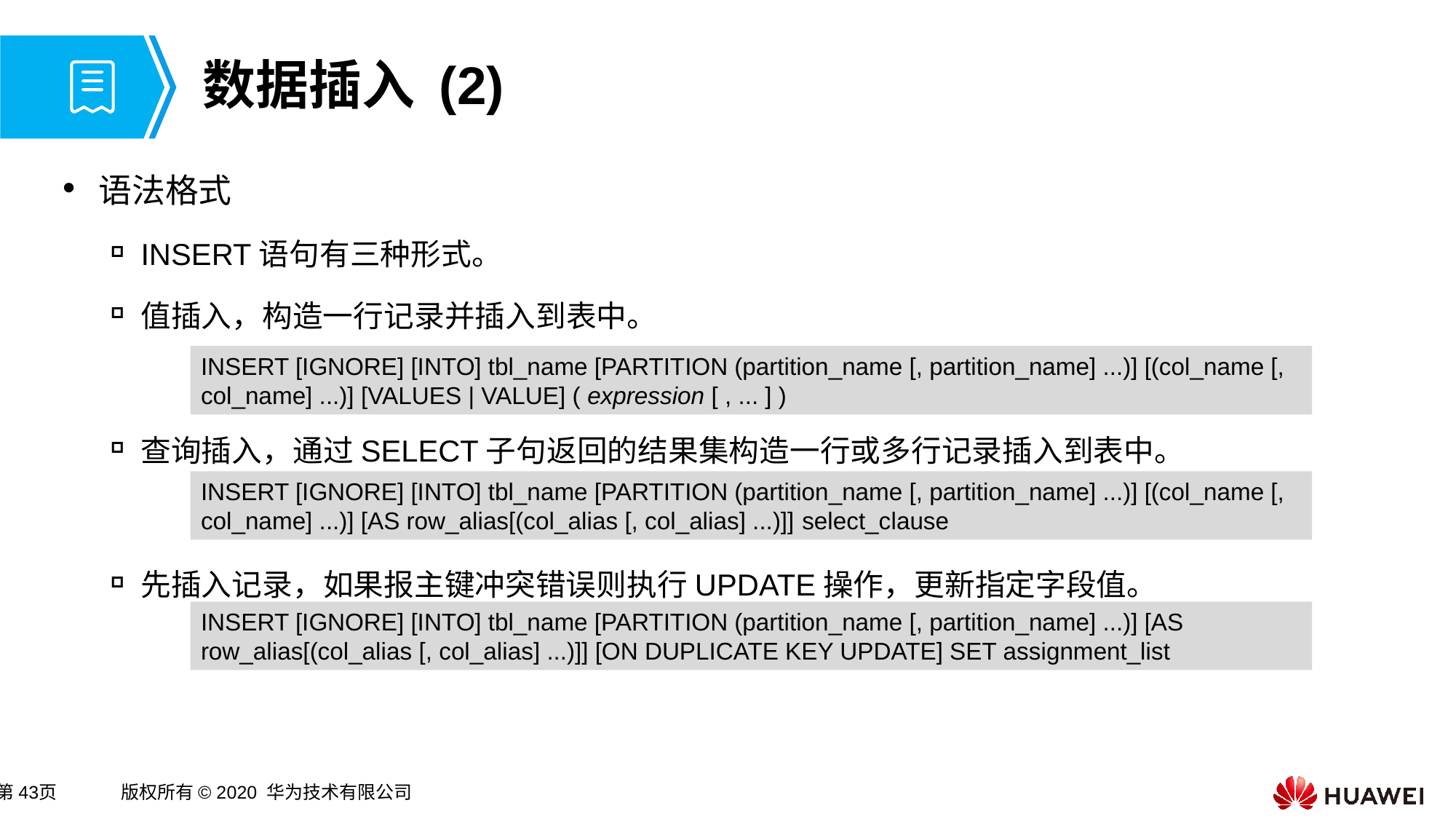

# 数据插入 (2)
语法格式
INSERT语句有三种形式。
值插入，构造一行记录并插入到表中。

查询插入，通过SELECT子句返回的结果集构造一行或多行记录插入到表中。

先插入记录，如果报主键冲突错误则执行UPDATE操作，更新指定字段值。

INSERT [IGNORE] [INTO] tbl_name [PARTITION (partition_name [, partition_name] ...)] [(col_name [, col_name] ...)] [VALUES | VALUE] ( expression [ , ... ] )
INSERT [IGNORE] [INTO] tbl_name [PARTITION (partition_name [, partition_name] ...)] [(col_name [, col_name] ...)] [AS row_alias[(col_alias [, col_alias] ...)]] select_clause
INSERT [IGNORE] [INTO] tbl_name [PARTITION (partition_name [, partition_name] ...)] [AS row_alias[(col_alias [, col_alias] ...)]] [ON DUPLICATE KEY UPDATE] SET assignment_list